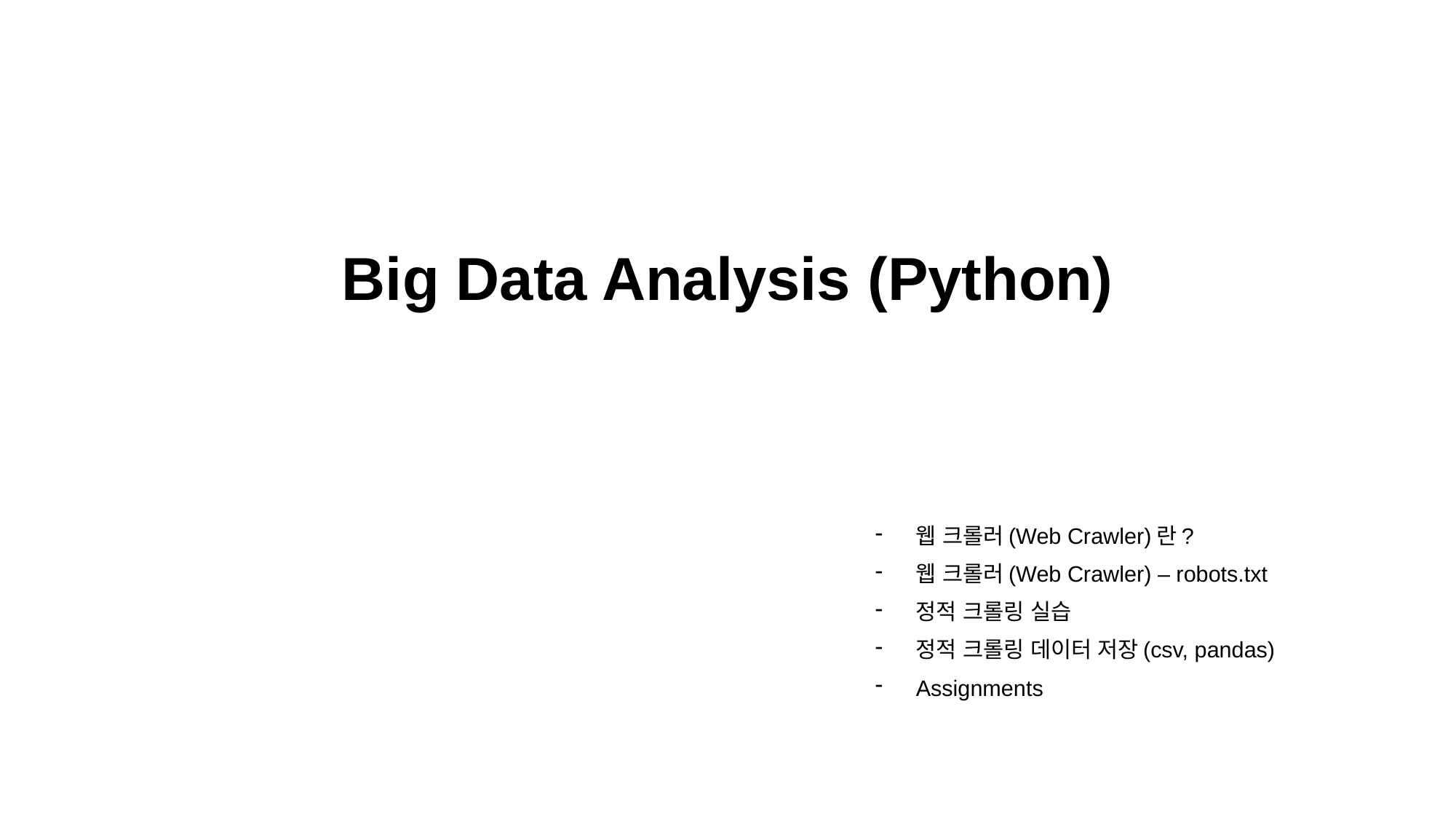

# Big Data Analysis (Python)
웹 크롤러(Web Crawler)란?
웹 크롤러(Web Crawler) – robots.txt
정적 크롤링 실습
정적 크롤링 데이터 저장(csv, pandas)
Assignments